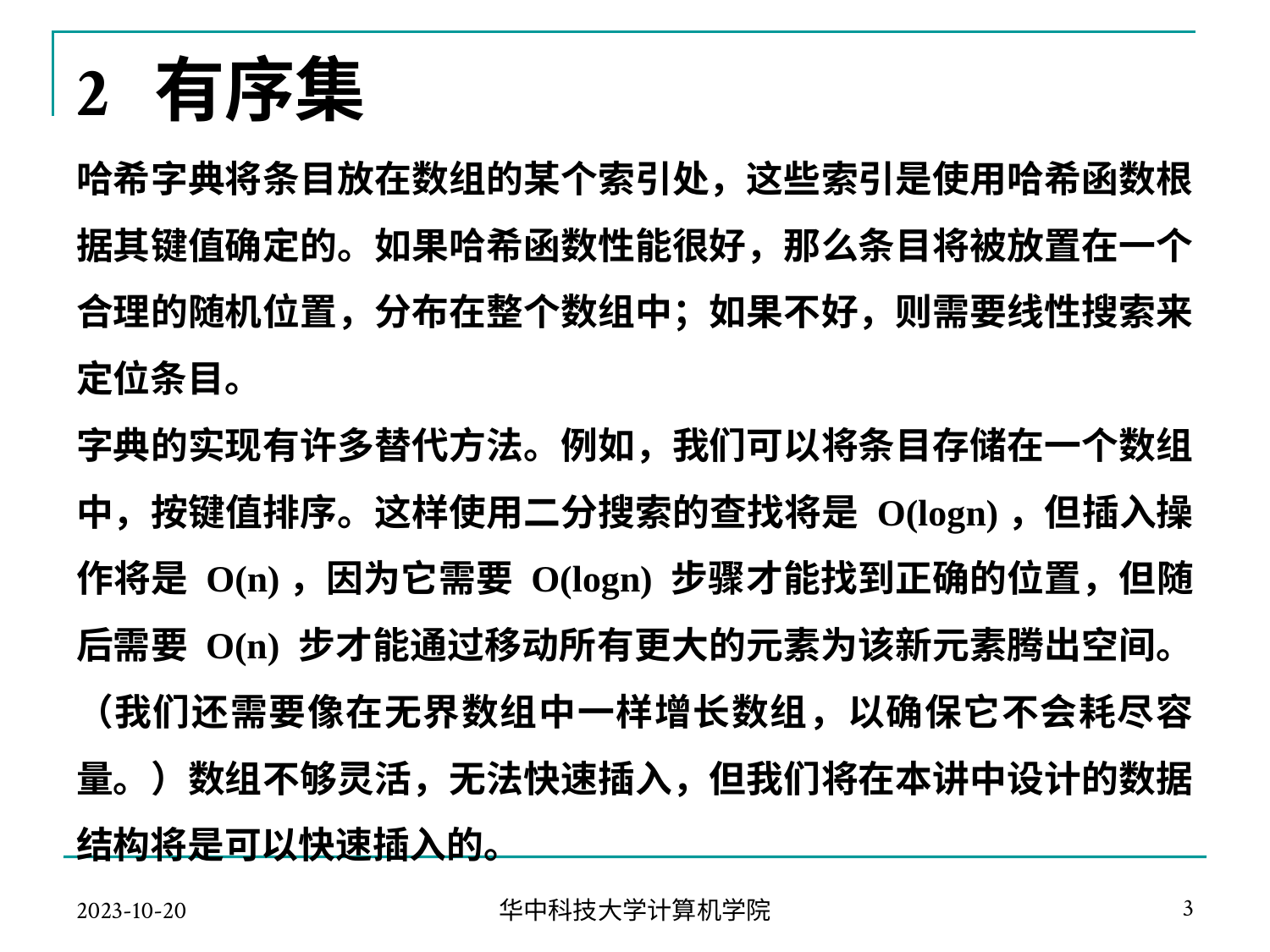

# 2  有序集
哈希字典将条目放在数组的某个索引处，这些索引是使用哈希函数根据其键值确定的。如果哈希函数性能很好，那么条目将被放置在一个合理的随机位置，分布在整个数组中；如果不好，则需要线性搜索来定位条目。
字典的实现有许多替代方法。例如，我们可以将条目存储在一个数组中，按键值排序。这样使用二分搜索的查找将是 O(logn)，但插入操作将是 O(n)，因为它需要 O(logn) 步骤才能找到正确的位置，但随后需要 O(n) 步才能通过移动所有更大的元素为该新元素腾出空间。（我们还需要像在无界数组中一样增长数组，以确保它不会耗尽容量。）数组不够灵活，无法快速插入，但我们将在本讲中设计的数据结构将是可以快速插入的。
2023-10-20
3
华中科技大学计算机学院